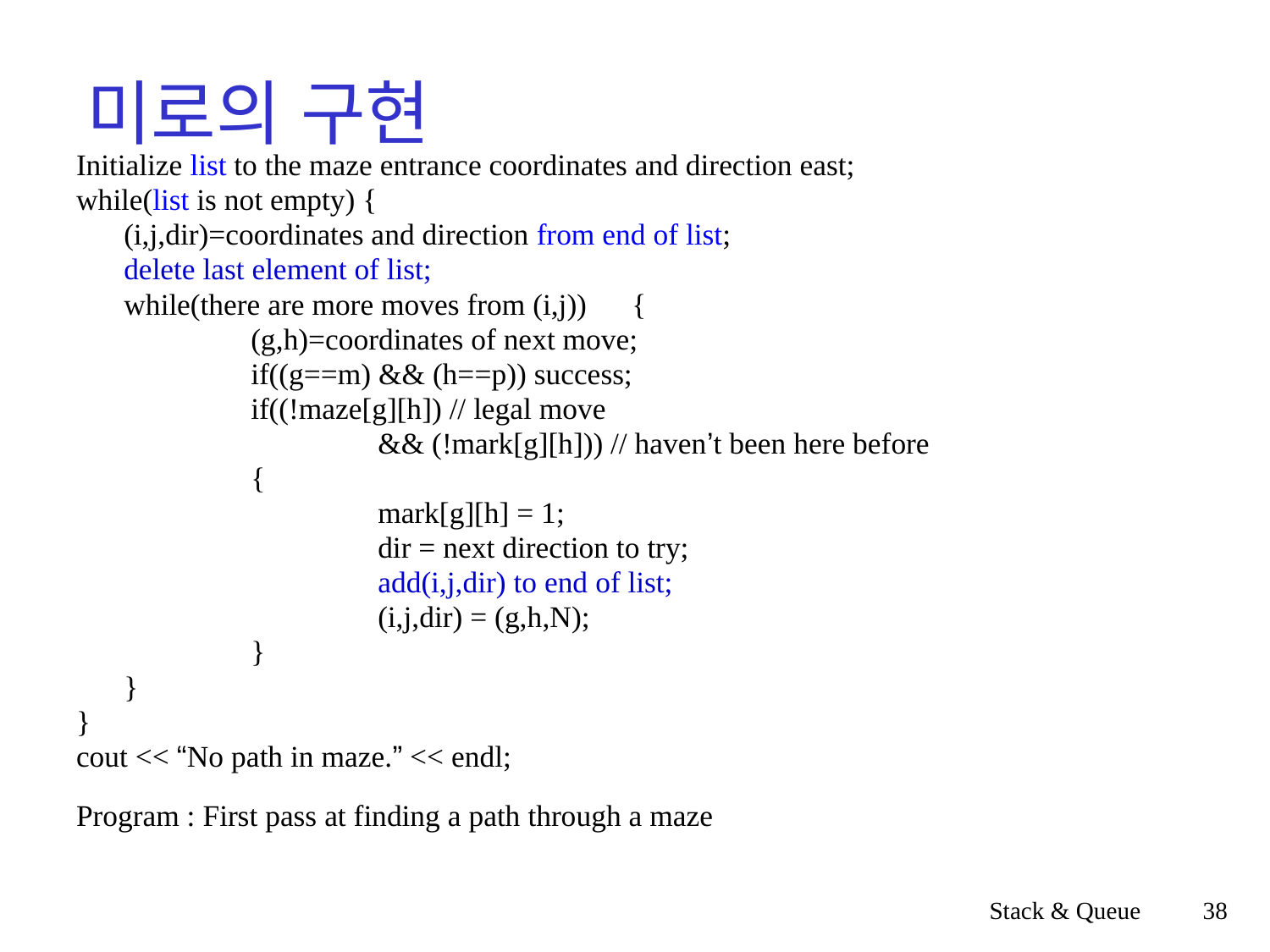

# 미로의 구현
Initialize list to the maze entrance coordinates and direction east;
while(list is not empty) {
	(i,j,dir)=coordinates and direction from end of list;
	delete last element of list;
	while(there are more moves from (i,j)) 	{
		(g,h)=coordinates of next move;
		if((g==m) && (h==p)) success;
		if((!maze[g][h]) // legal move
			&& (!mark[g][h])) // haven’t been here before
		{
			mark[g][h] = 1;
			dir = next direction to try;
			add(i,j,dir) to end of list;
			(i,j,dir) = (g,h,N);
		}
	}
}
cout << “No path in maze.” << endl;

Program : First pass at finding a path through a maze
Stack & Queue
38